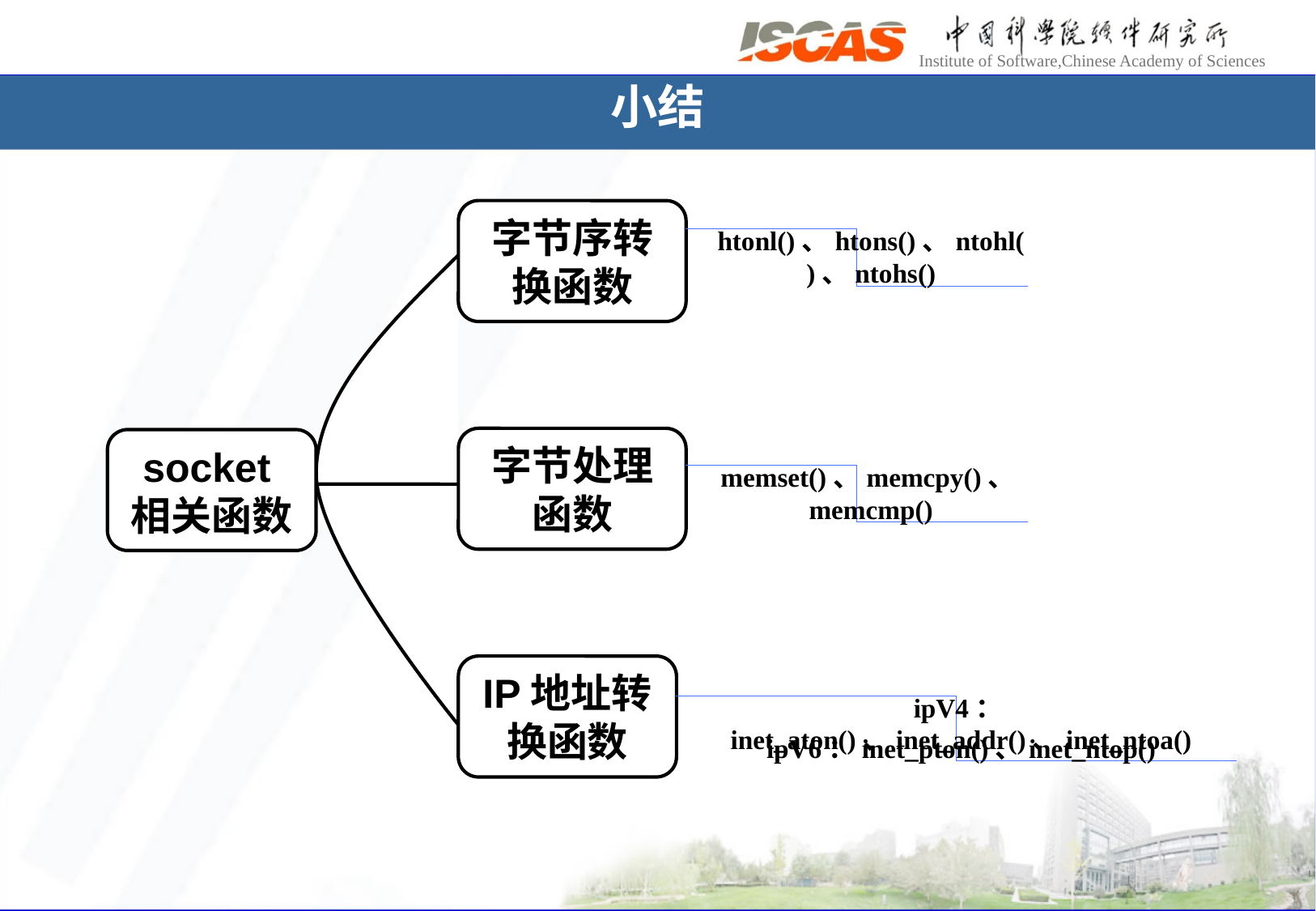

# 小结
字节序转换函数
htonl()、htons()、ntohl()、ntohs()

字节处理函数
socket相关函数
memset()、memcpy()、memcmp()
IP地址转换函数
ipV4：inet_aton()、inet_addr()、inet_ntoa()
ipV6：inet_pton()、inet_ntop()